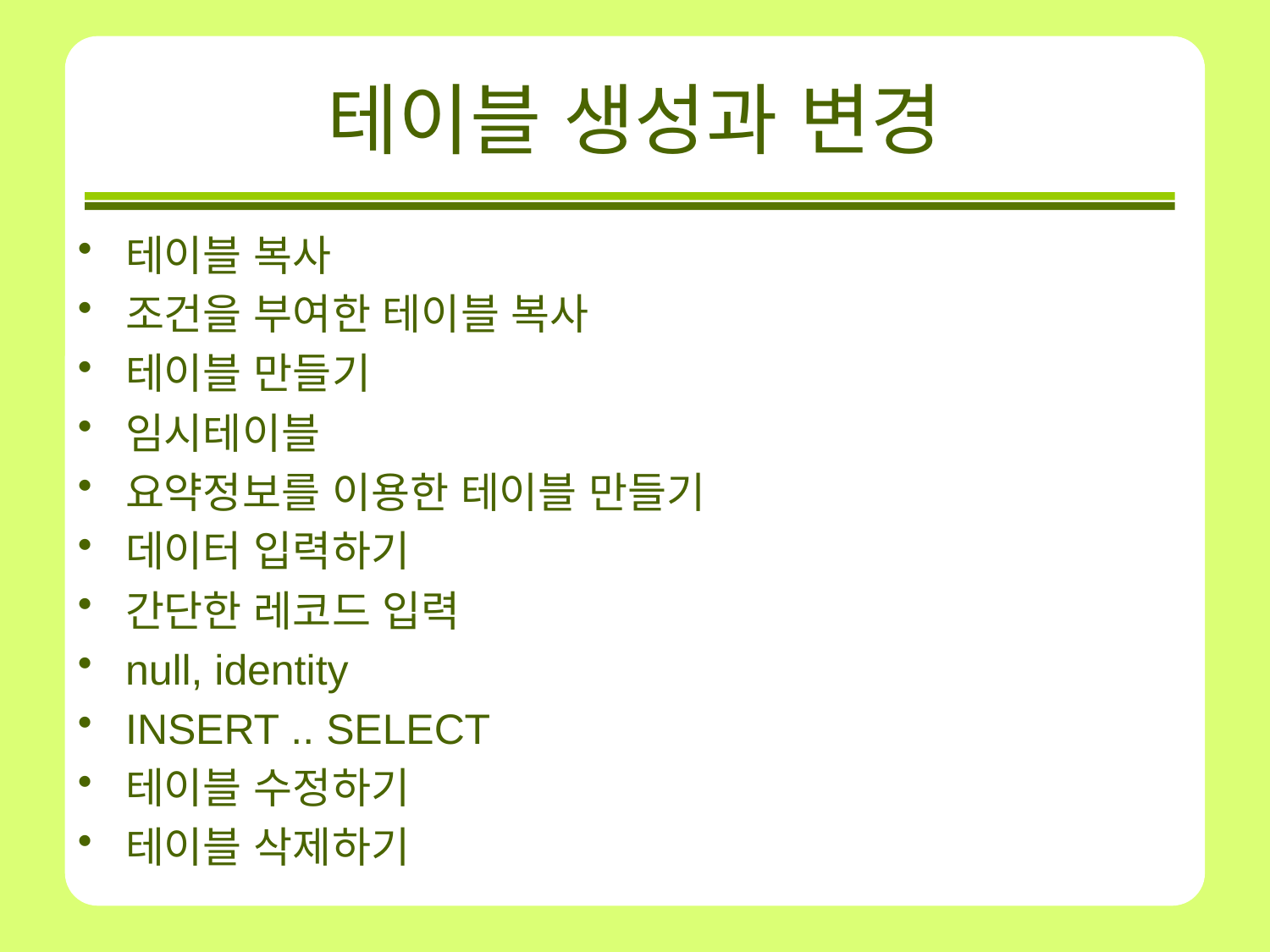

# 테이블 생성과 변경
테이블 복사
조건을 부여한 테이블 복사
테이블 만들기
임시테이블
요약정보를 이용한 테이블 만들기
데이터 입력하기
간단한 레코드 입력
null, identity
INSERT .. SELECT
테이블 수정하기
테이블 삭제하기